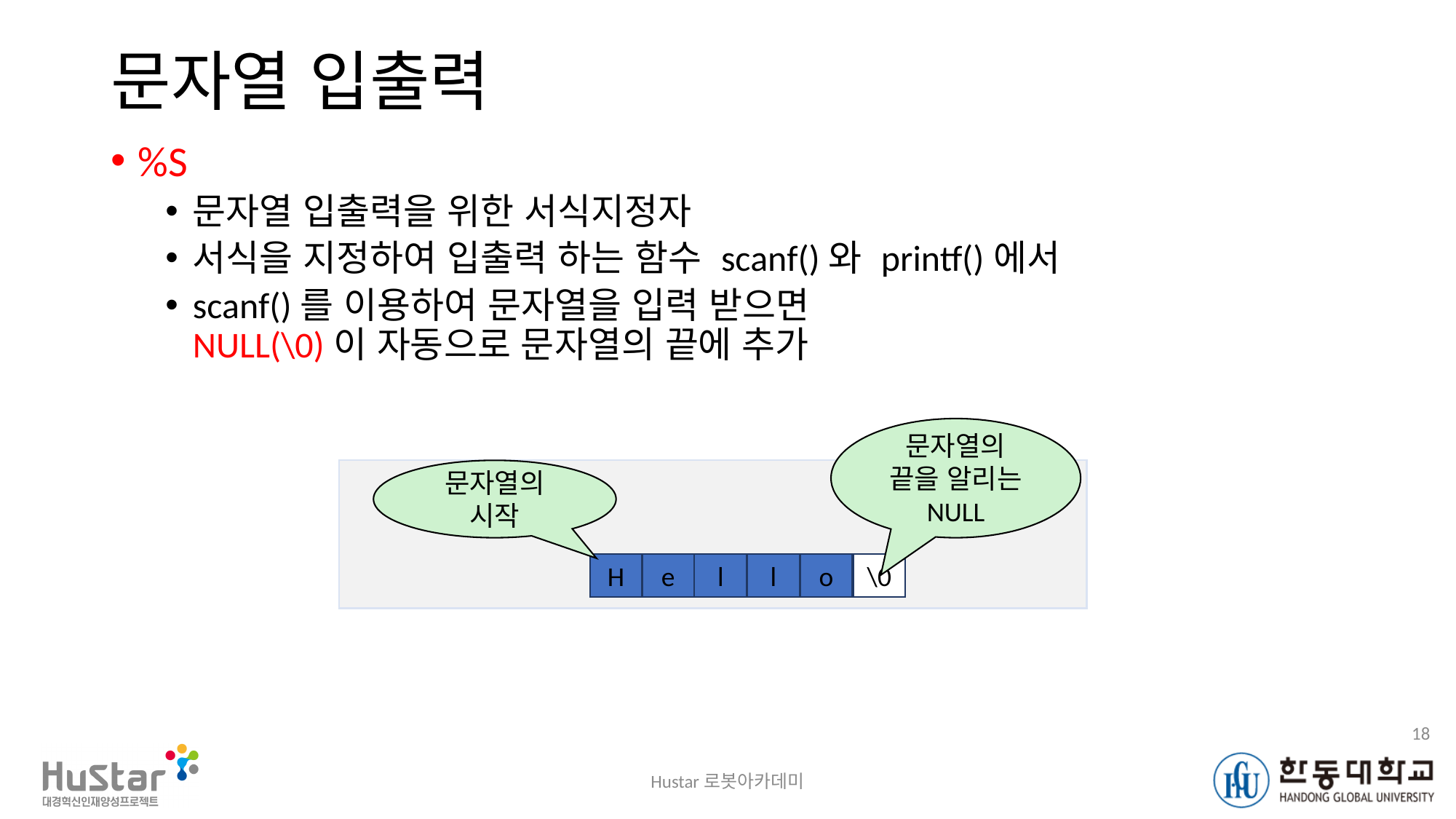

# 문자열 입출력
%S
문자열 입출력을 위한 서식지정자
서식을 지정하여 입출력 하는 함수 scanf()와 printf()에서
scanf()를 이용하여 문자열을 입력 받으면
NULL(\0)이 자동으로 문자열의 끝에 추가
문자열의 끝을 알리는 NULL

문자열의 시작
H
e
l
l
o
\0
18
Hustar로봇아카데미